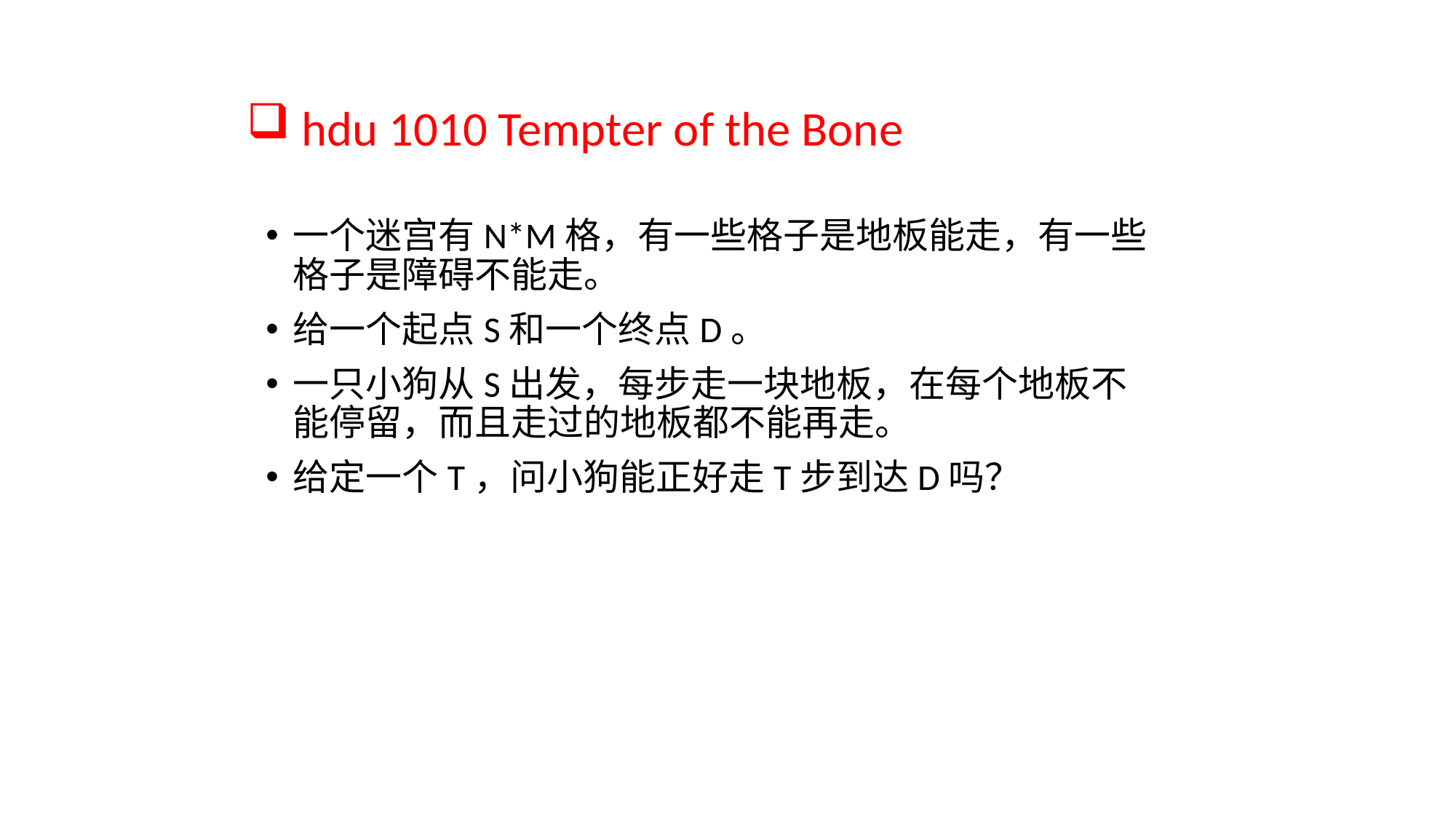

# hdu 1010 Tempter of the Bone
一个迷宫有N*M格，有一些格子是地板能走，有一些格子是障碍不能走。
给一个起点S和一个终点D。
一只小狗从S出发，每步走一块地板，在每个地板不能停留，而且走过的地板都不能再走。
给定一个T，问小狗能正好走T步到达D吗？